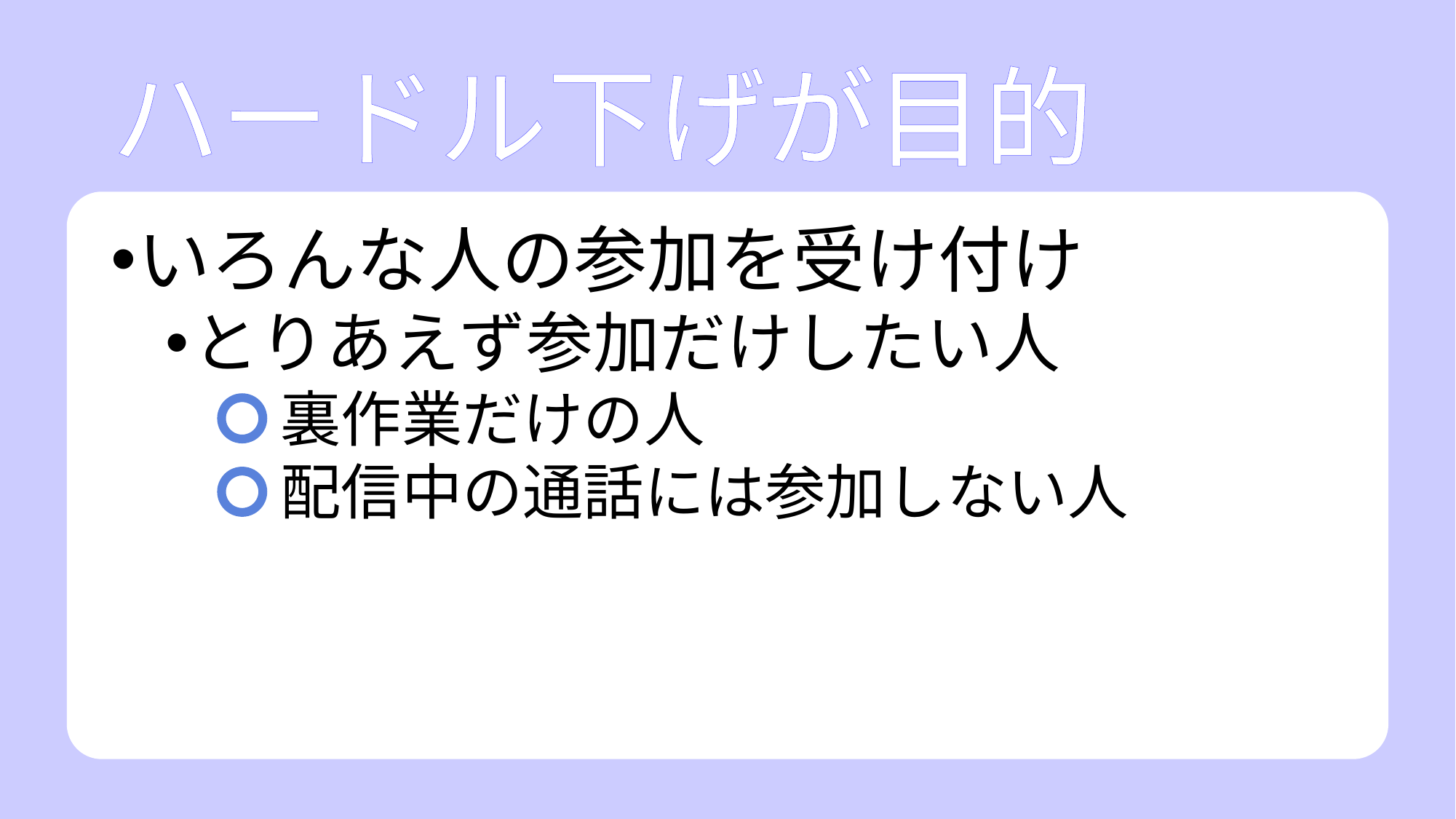

# ハードル下げが目的
いろんな人の参加を受け付け
とりあえず参加だけしたい人
　裏作業だけの人
　配信中の通話には参加しない人